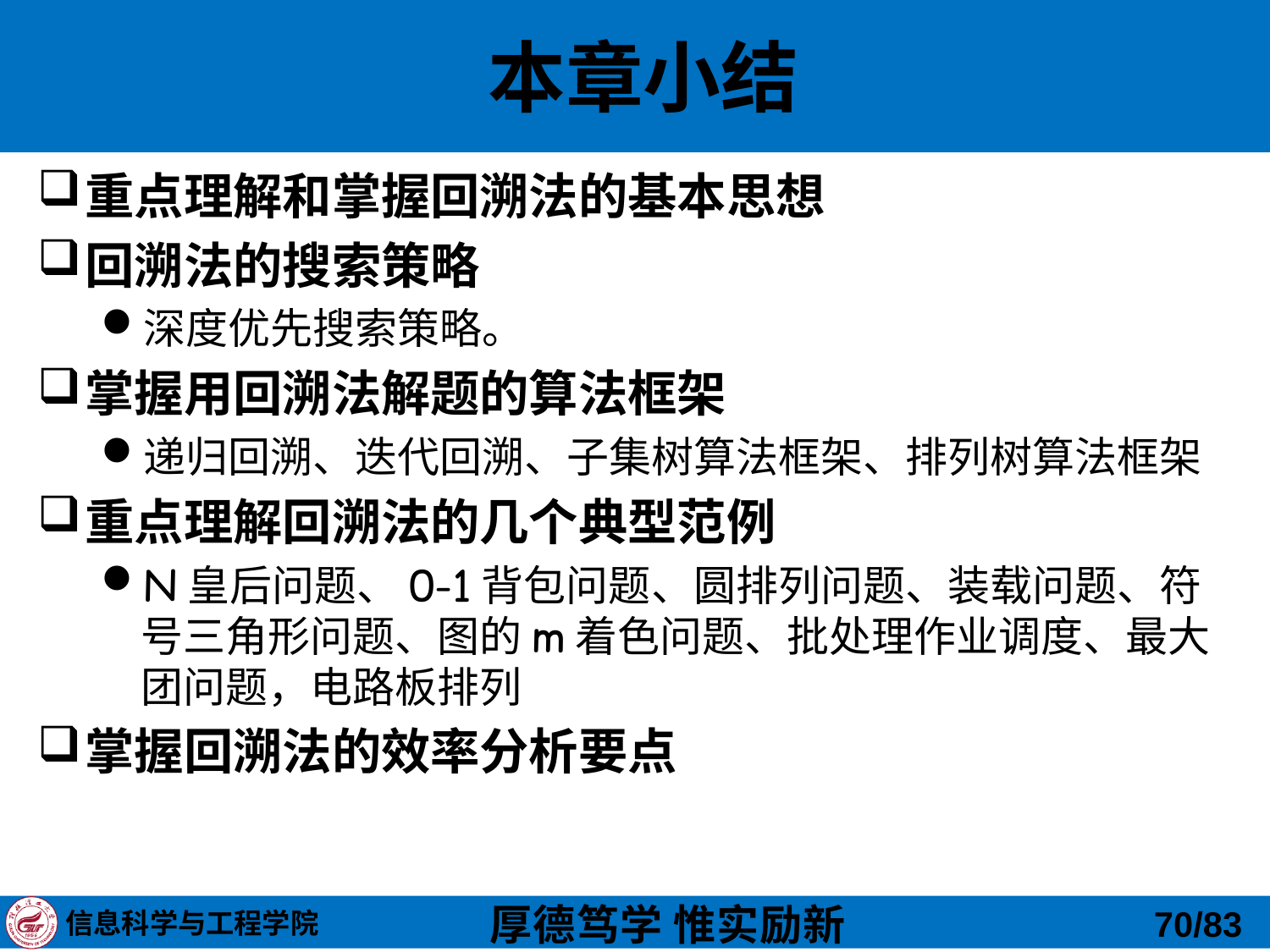

# 本章小结
重点理解和掌握回溯法的基本思想
回溯法的搜索策略
深度优先搜索策略。
掌握用回溯法解题的算法框架
递归回溯、迭代回溯、子集树算法框架、排列树算法框架
重点理解回溯法的几个典型范例
N皇后问题、0-1背包问题、圆排列问题、装载问题、符号三角形问题、图的m着色问题、批处理作业调度、最大团问题，电路板排列
掌握回溯法的效率分析要点
70/83